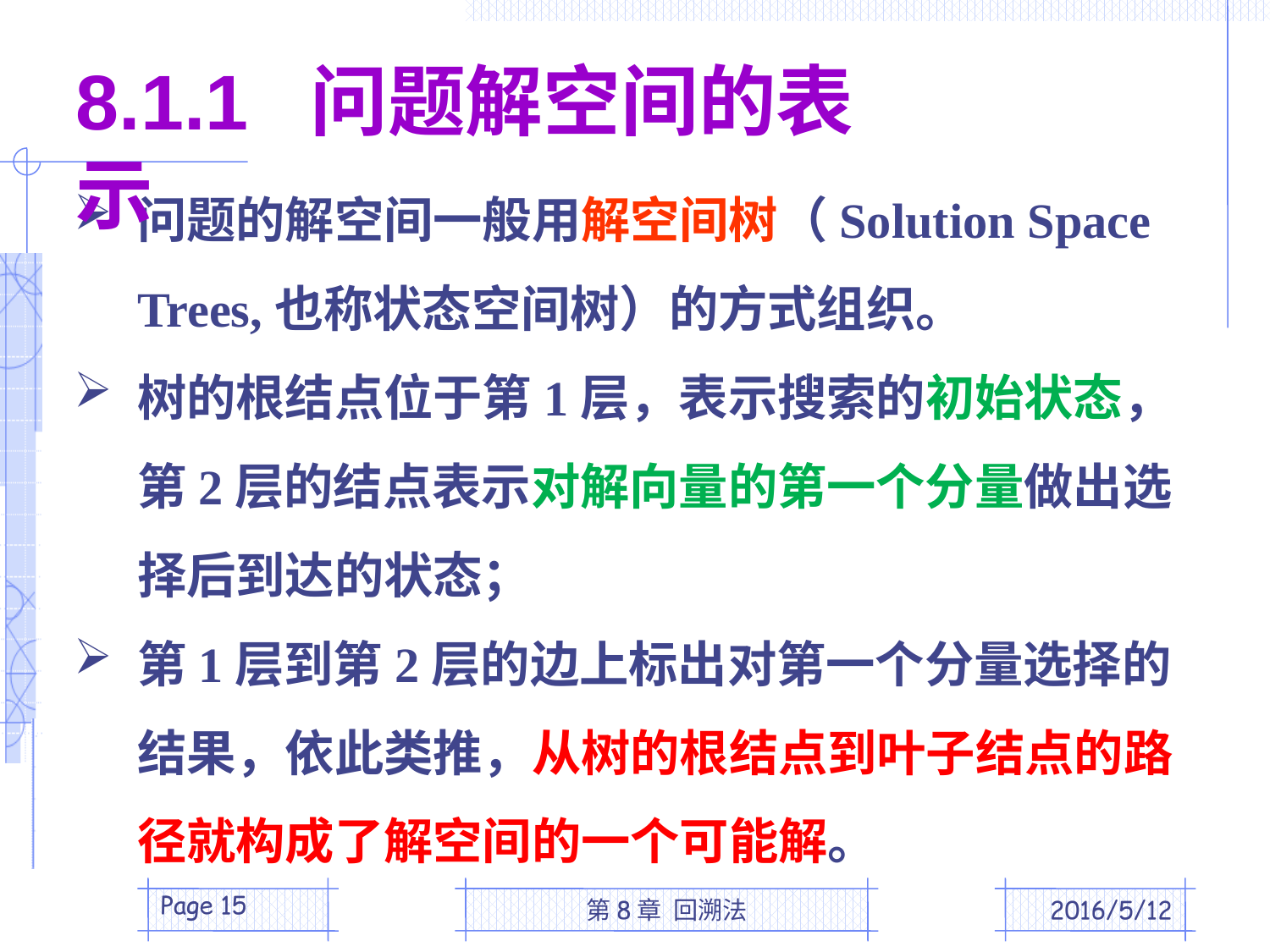

8.1.1  问题解空间的表示
问题的解空间一般用解空间树（Solution Space Trees,也称状态空间树）的方式组织。
树的根结点位于第1层，表示搜索的初始状态，第2层的结点表示对解向量的第一个分量做出选择后到达的状态；
第1层到第2层的边上标出对第一个分量选择的结果，依此类推，从树的根结点到叶子结点的路径就构成了解空间的一个可能解。
Page 15
第8章  回溯法
2016/5/12